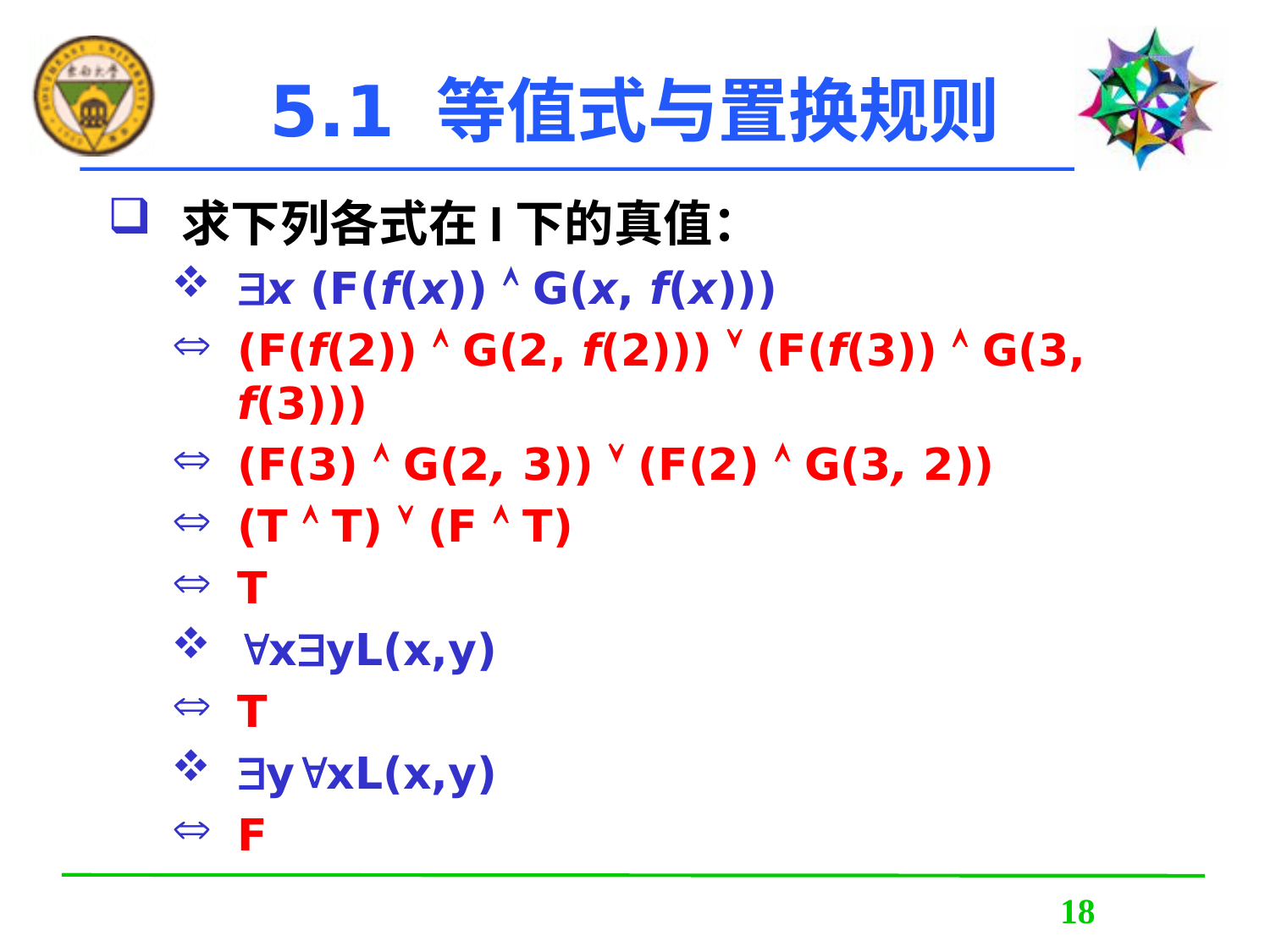

5.1 等值式与置换规则
求下列各式在I下的真值：
∃x (F(f(x)) ∧ G(x, f(x)))
(F(f(2)) ∧ G(2, f(2))) ∨ (F(f(3)) ∧ G(3, f(3)))
(F(3) ∧ G(2, 3)) ∨ (F(2) ∧ G(3, 2))
(T ∧ T) ∨ (F ∧ T)
T
∀x∃yL(x,y)
T
∃y∀xL(x,y)
F